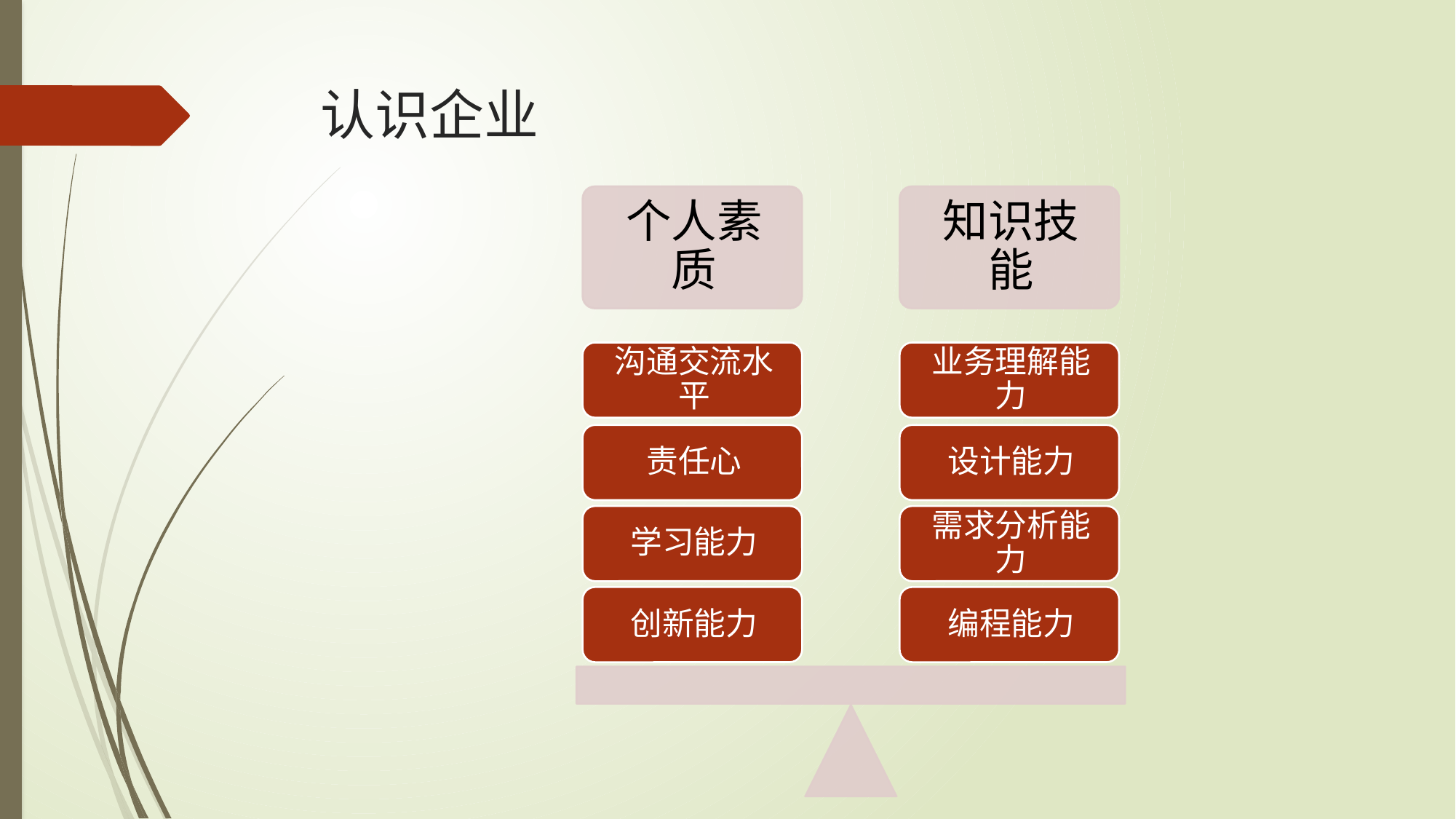

# 认识企业
个人素质
知识技能
编程能力
需求分析能力
设计能力
业务理解能力
创新能力
学习能力
责任心
沟通交流水平